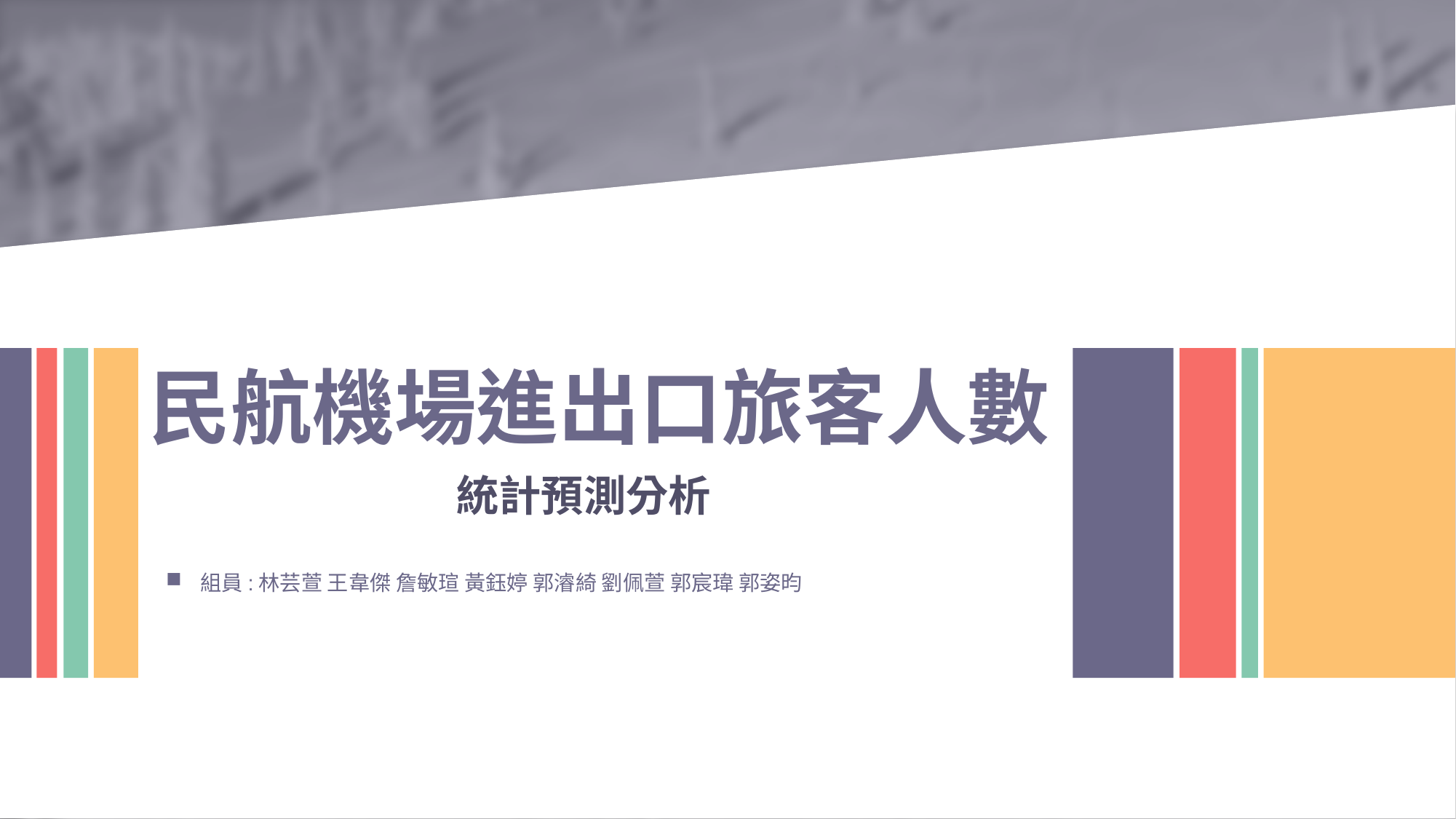

民航機場進出口旅客人數
統計預測分析
組員:林芸萱 王韋傑 詹敏瑄 黃鈺婷 郭濬綺 劉佩萱 郭宸瑋 郭姿昀